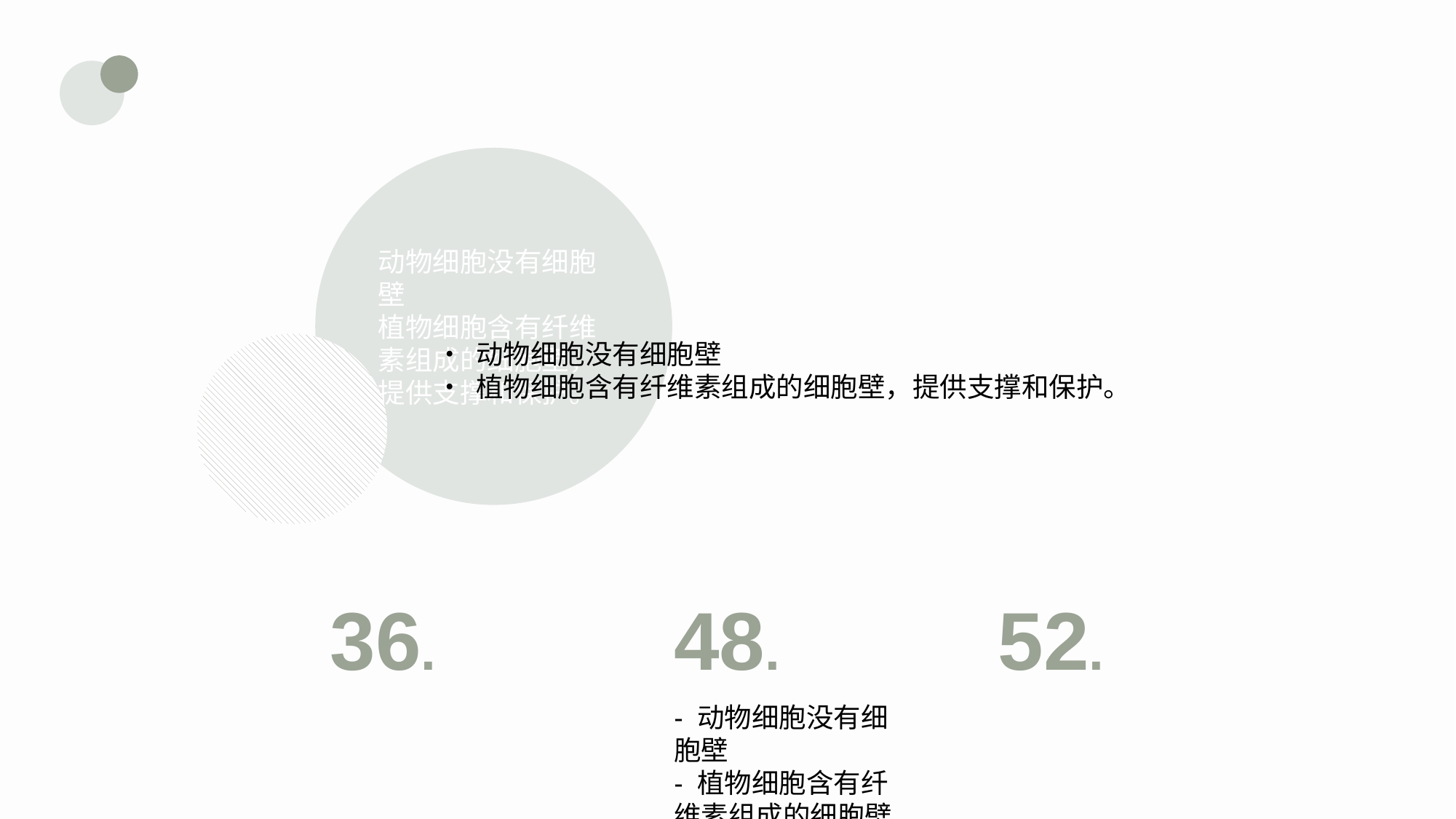

动物细胞没有细胞壁
植物细胞含有纤维素组成的细胞壁，提供支撑和保护。

• 动物细胞没有细胞壁
• 植物细胞含有纤维素组成的细胞壁，提供支撑和保护。

36.
48.
52.

- 动物细胞没有细胞壁
- 植物细胞含有纤维素组成的细胞壁，提供支撑和保护。